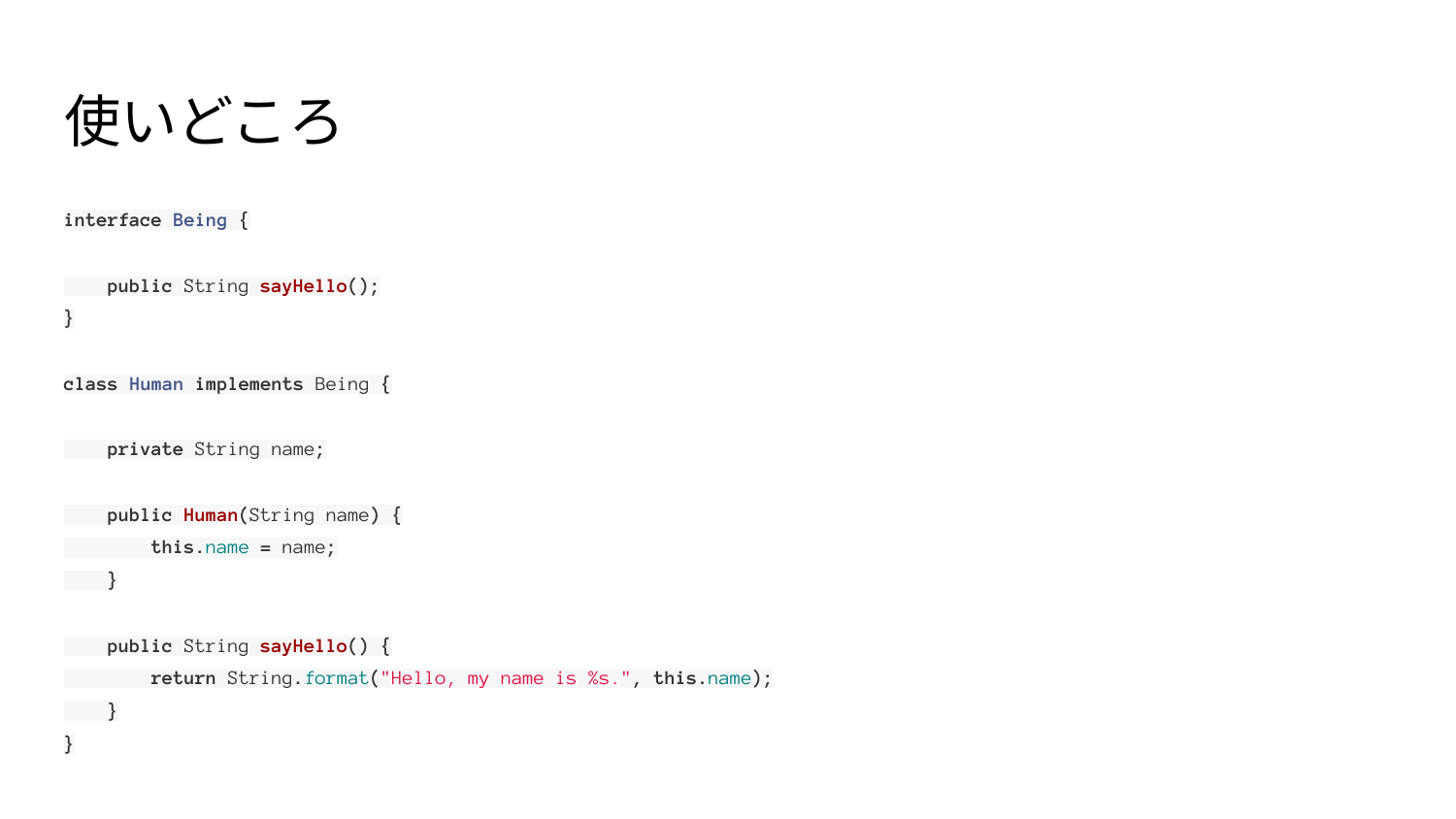

# 使いどころ
interface Being {
    public String sayHello();
}
class Human implements Being {
    private String name;
    public Human(String name) {
        this.name = name;
    }
    public String sayHello() {
        return String.format("Hello, my name is %s.", this.name);
    }
}